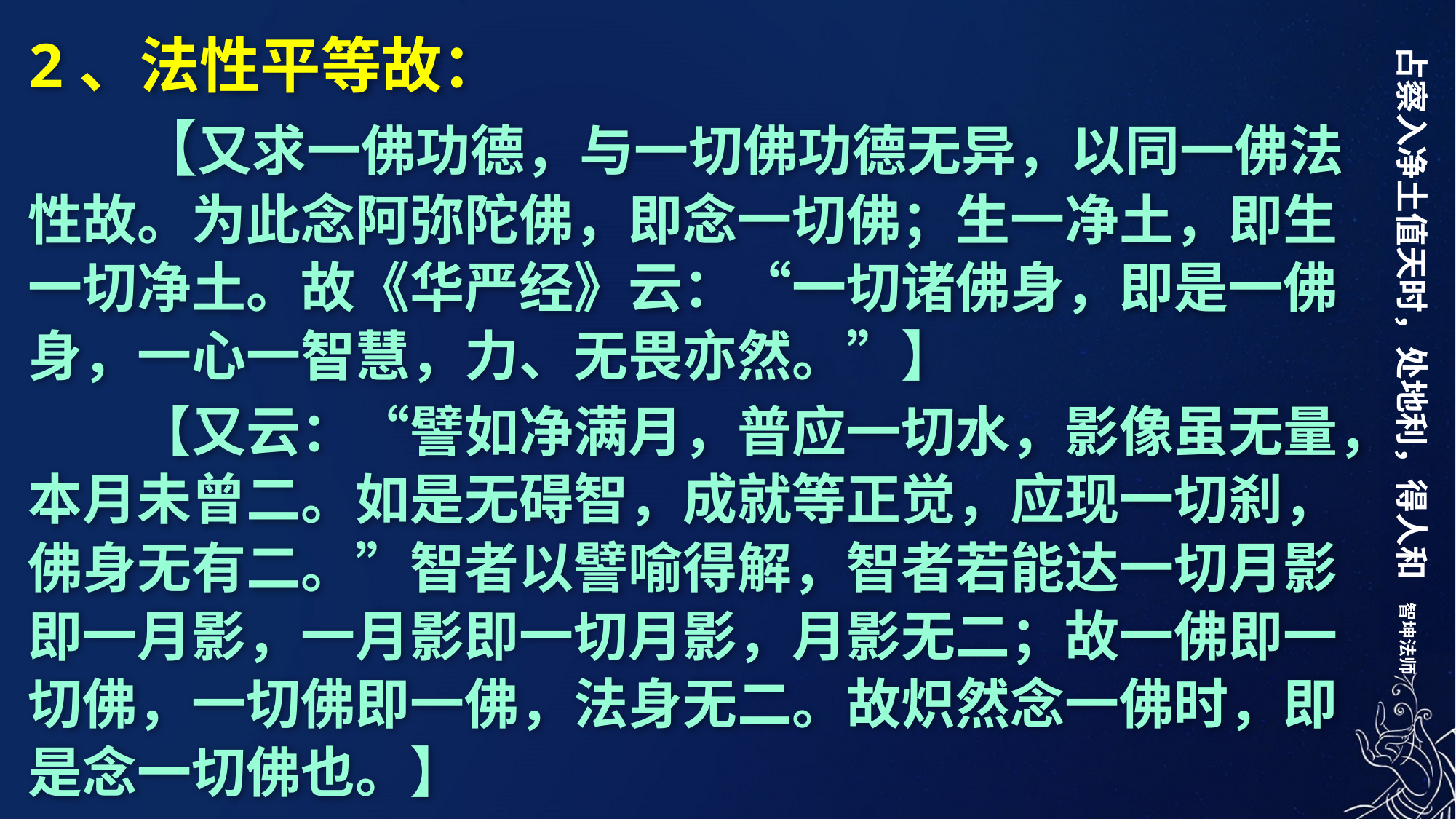

2、法性平等故：
	【又求一佛功德，与一切佛功德无异，以同一佛法性故。为此念阿弥陀佛，即念一切佛；生一净土，即生一切净土。故《华严经》云：“一切诸佛身，即是一佛身，一心一智慧，力、无畏亦然。”】
	【又云：“譬如净满月，普应一切水，影像虽无量，本月未曾二。如是无碍智，成就等正觉，应现一切刹，佛身无有二。”智者以譬喻得解，智者若能达一切月影即一月影，一月影即一切月影，月影无二；故一佛即一切佛，一切佛即一佛，法身无二。故炽然念一佛时，即是念一切佛也。】